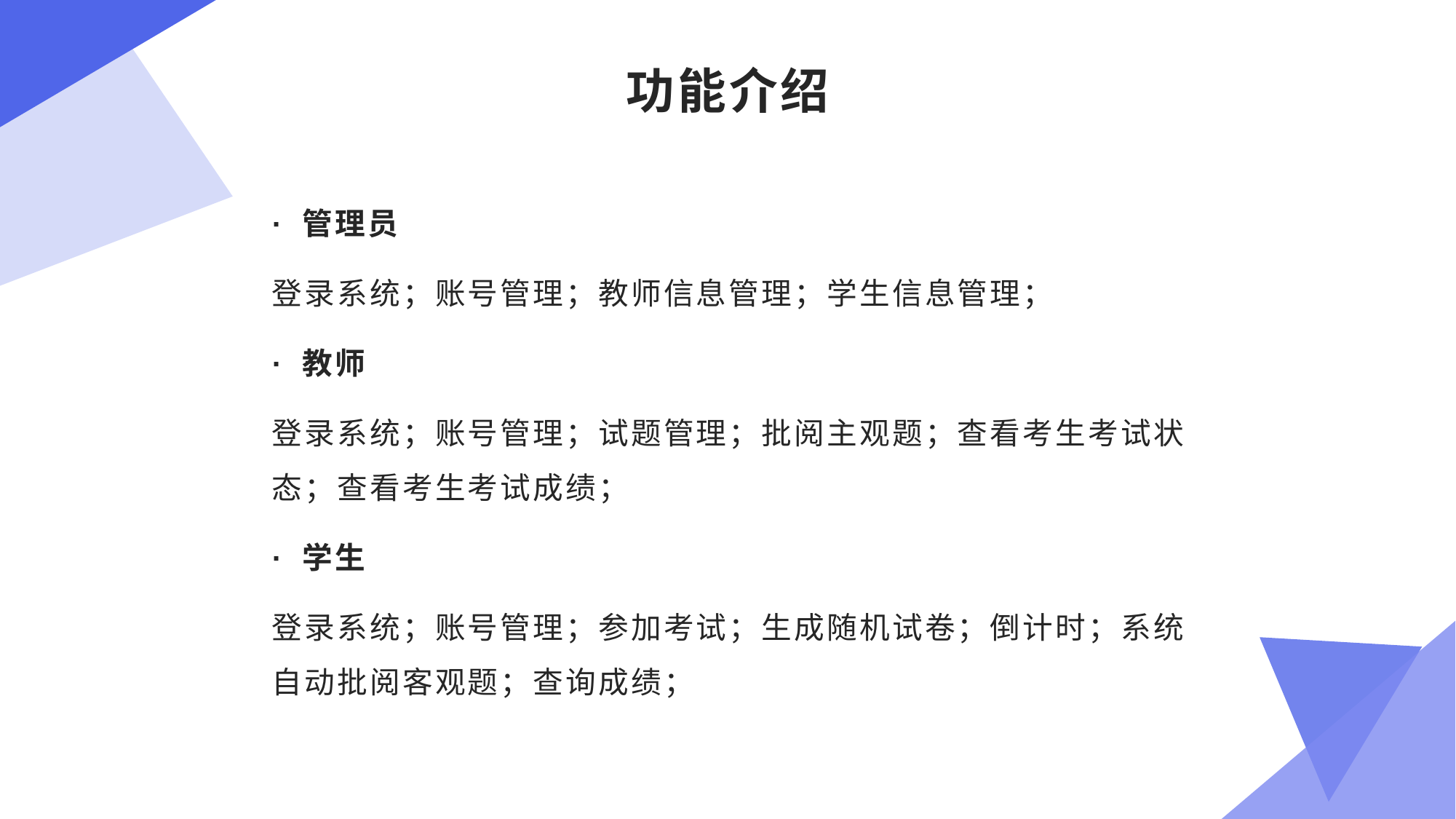

# 功能介绍
· 管理员
登录系统；账号管理；教师信息管理；学生信息管理；
· 教师
登录系统；账号管理；试题管理；批阅主观题；查看考生考试状态；查看考生考试成绩；
· 学生
登录系统；账号管理；参加考试；生成随机试卷；倒计时；系统自动批阅客观题；查询成绩；